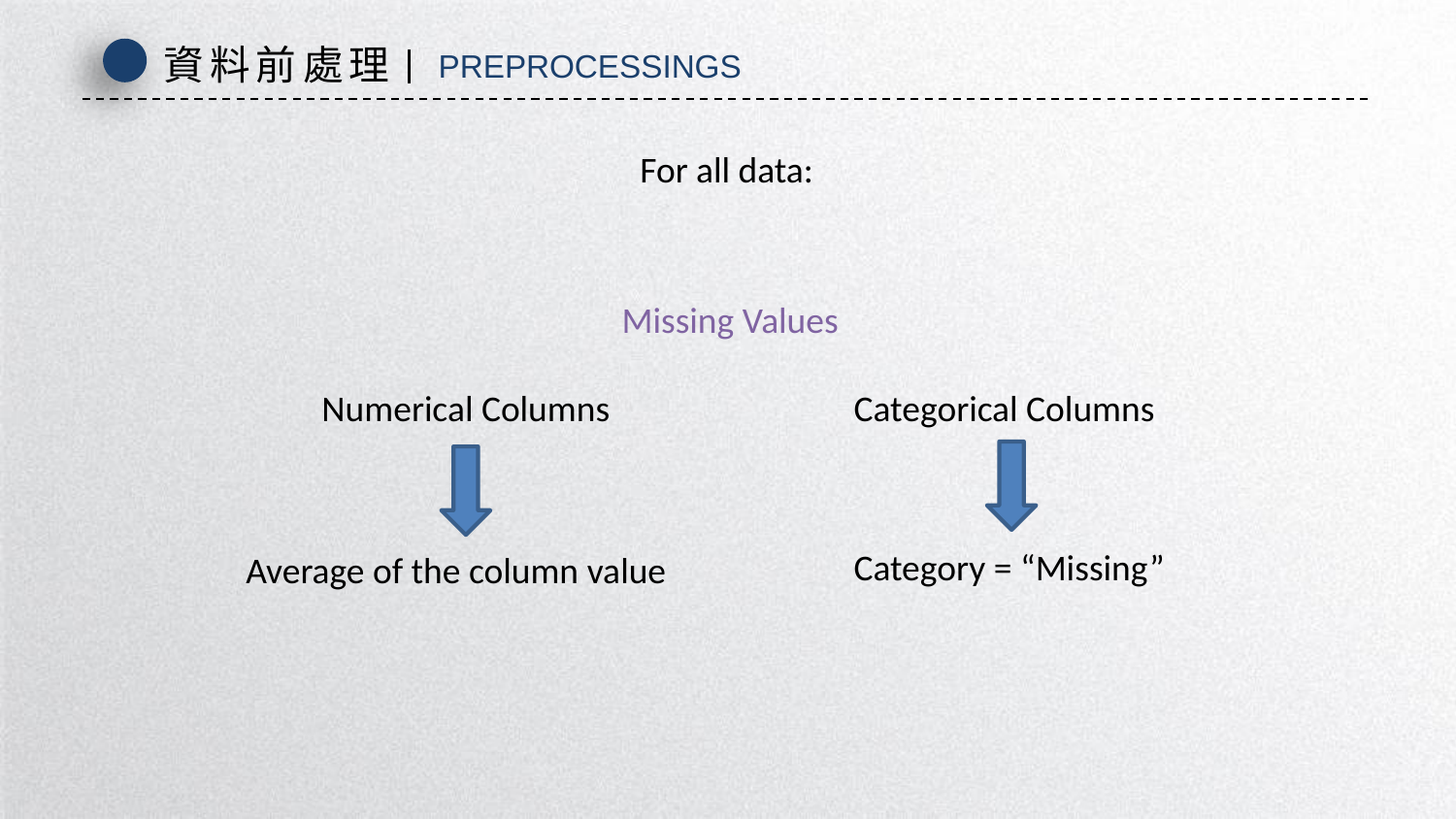

資料前處理

PREPROCESSINGS
For all data:
Missing Values
Numerical Columns
Categorical Columns

Category = “Missing”
Average of the column value

延时符